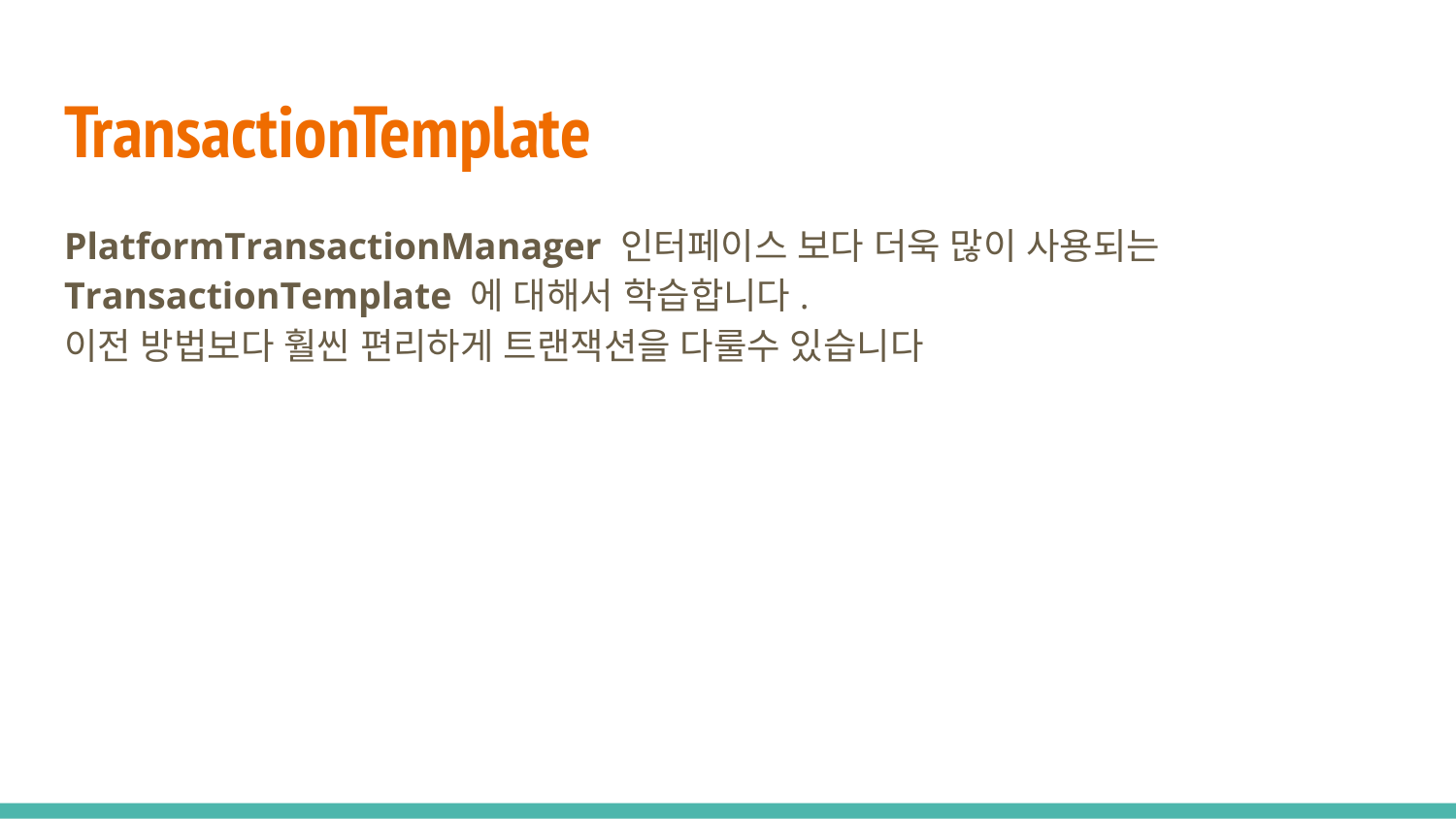

# TransactionTemplate
PlatformTransactionManager 인터페이스 보다 더욱 많이 사용되는 TransactionTemplate 에 대해서 학습합니다.
이전 방법보다 훨씬 편리하게 트랜잭션을 다룰수 있습니다